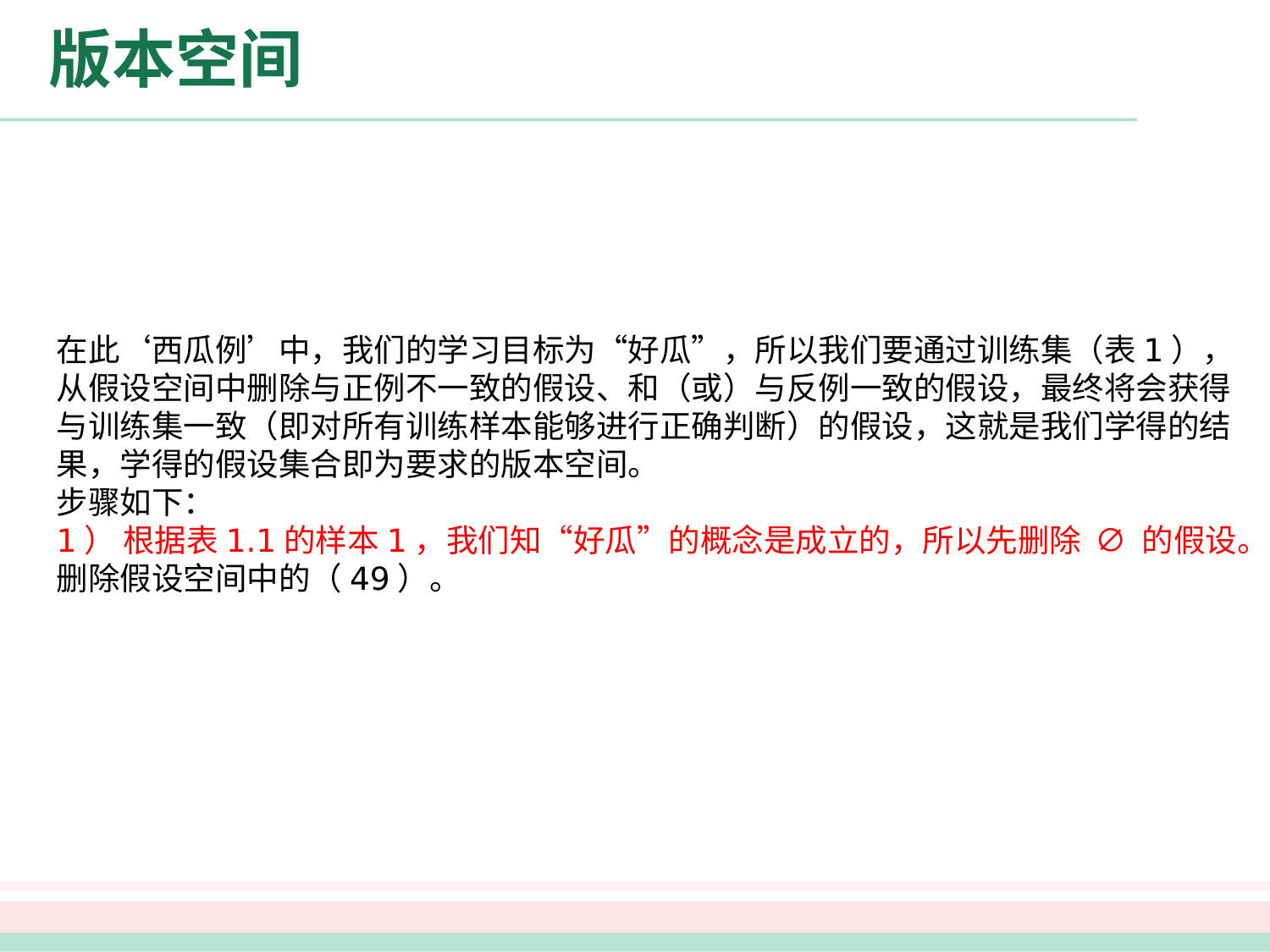

# 版本空间
在此‘西瓜例’中，我们的学习目标为“好瓜”，所以我们要通过训练集（表1），从假设空间中删除与正例不一致的假设、和（或）与反例一致的假设，最终将会获得与训练集一致（即对所有训练样本能够进行正确判断）的假设，这就是我们学得的结果，学得的假设集合即为要求的版本空间。
步骤如下：
1） 根据表1.1的样本1，我们知“好瓜”的概念是成立的，所以先删除  ∅  的假设。删除假设空间中的（49）。